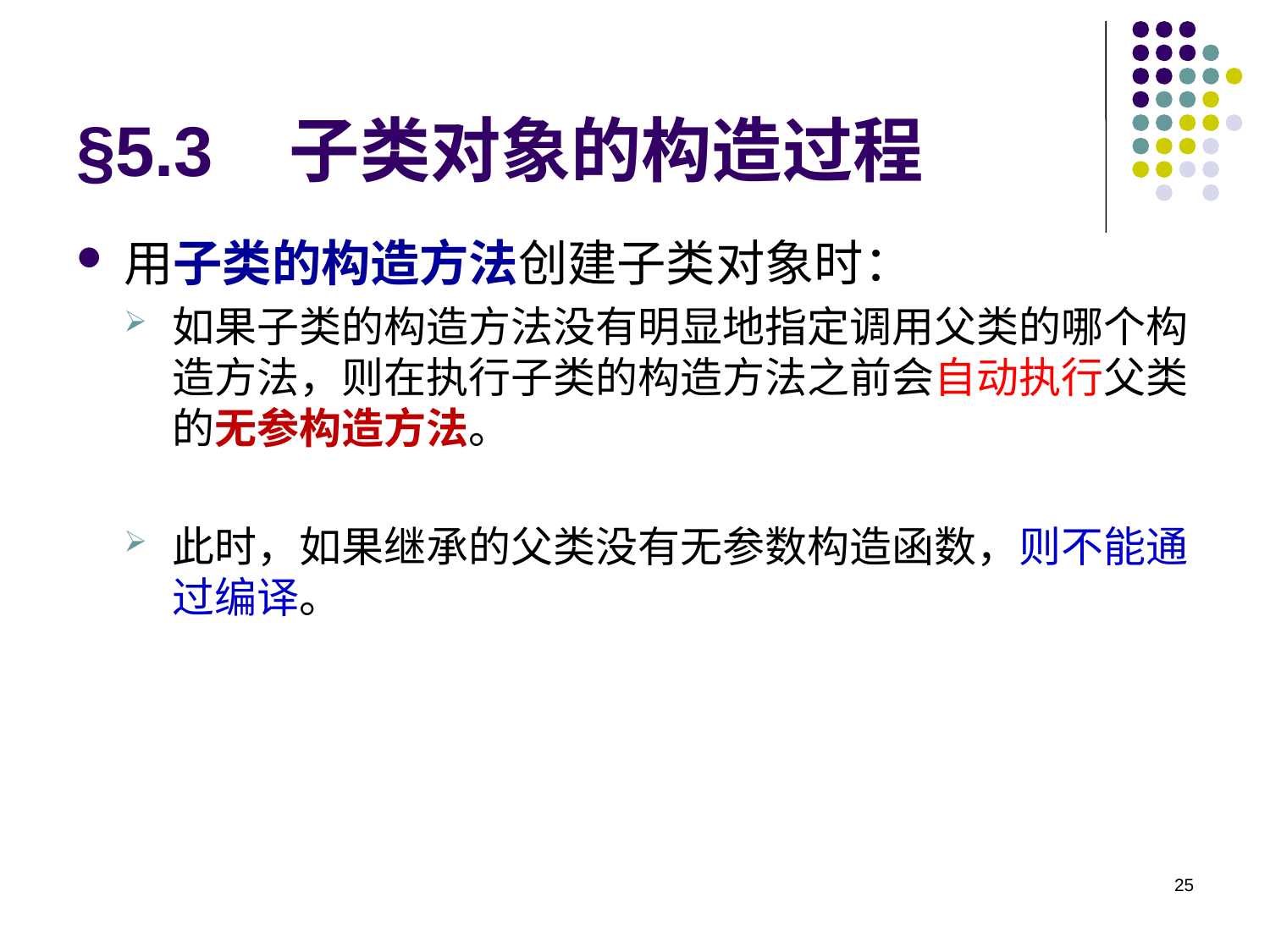

# §5.3   子类对象的构造过程
用子类的构造方法创建子类对象时：
如果子类的构造方法没有明显地指定调用父类的哪个构造方法，则在执行子类的构造方法之前会自动执行父类的无参构造方法。

此时，如果继承的父类没有无参数构造函数，则不能通过编译。

25